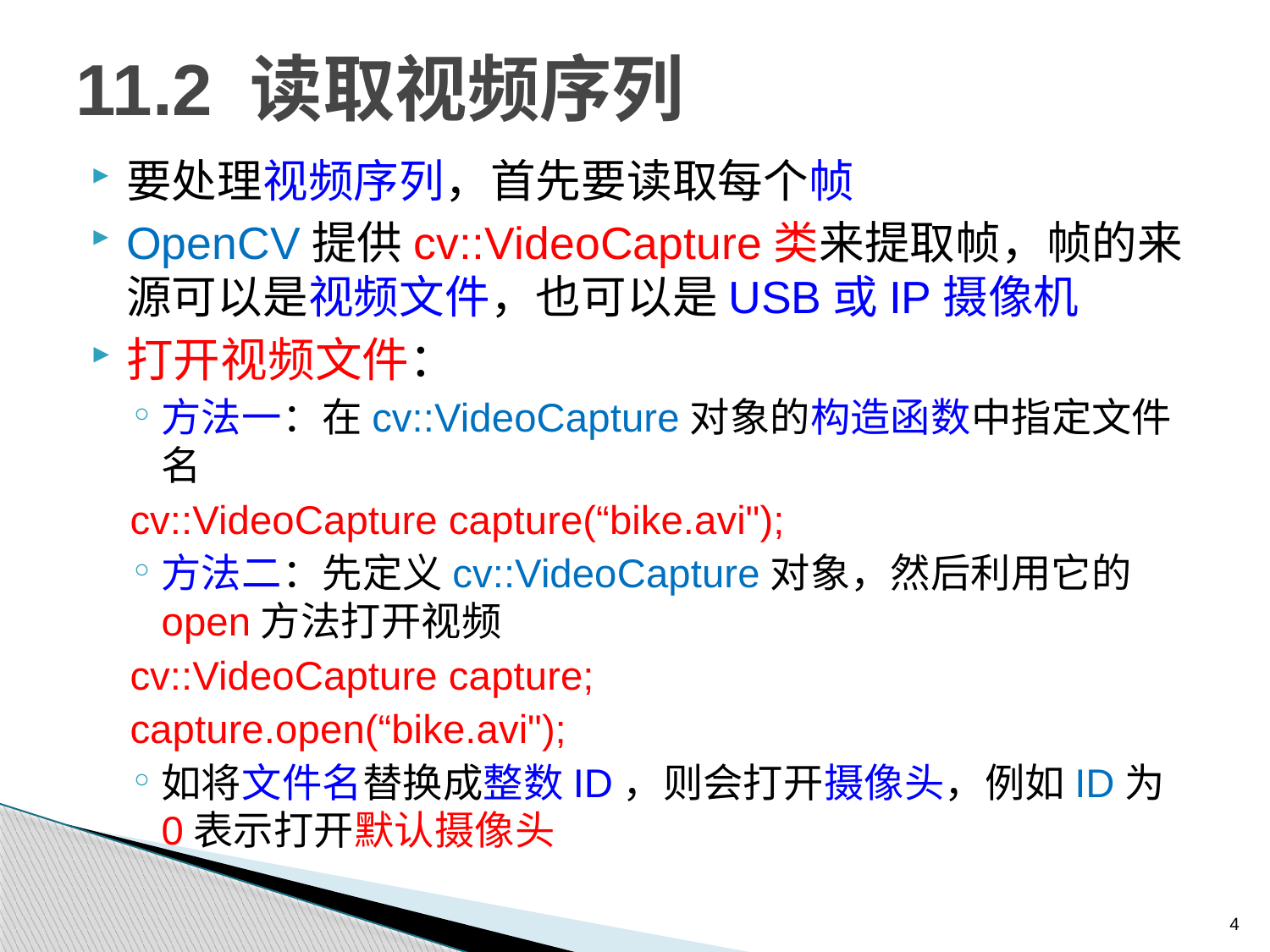

# 11.2 读取视频序列
要处理视频序列，首先要读取每个帧
OpenCV提供cv::VideoCapture类来提取帧，帧的来源可以是视频文件，也可以是USB或IP摄像机
打开视频文件：
方法一：在cv::VideoCapture对象的构造函数中指定文件名
		cv::VideoCapture capture(“bike.avi");
方法二：先定义cv::VideoCapture对象，然后利用它的open方法打开视频
		cv::VideoCapture capture;
		capture.open(“bike.avi");
如将文件名替换成整数ID，则会打开摄像头，例如ID为0表示打开默认摄像头
4